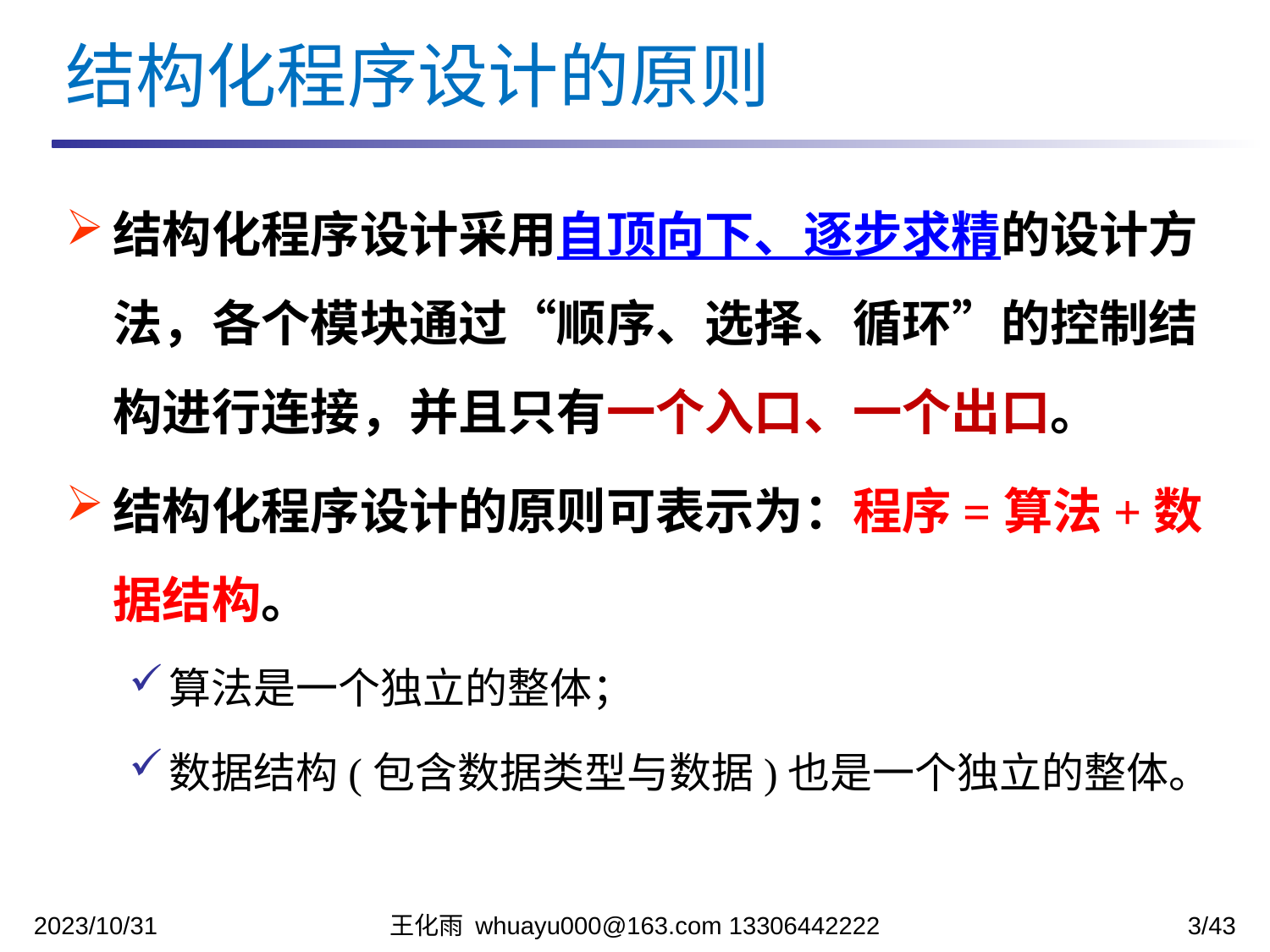

结构化程序设计的原则
结构化程序设计采用自顶向下、逐步求精的设计方法，各个模块通过“顺序、选择、循环”的控制结构进行连接，并且只有一个入口、一个出口。
结构化程序设计的原则可表示为：程序=算法+数据结构。
算法是一个独立的整体；
数据结构(包含数据类型与数据)也是一个独立的整体。
2023/10/31
王化雨 whuayu000@163.com 13306442222
3/43